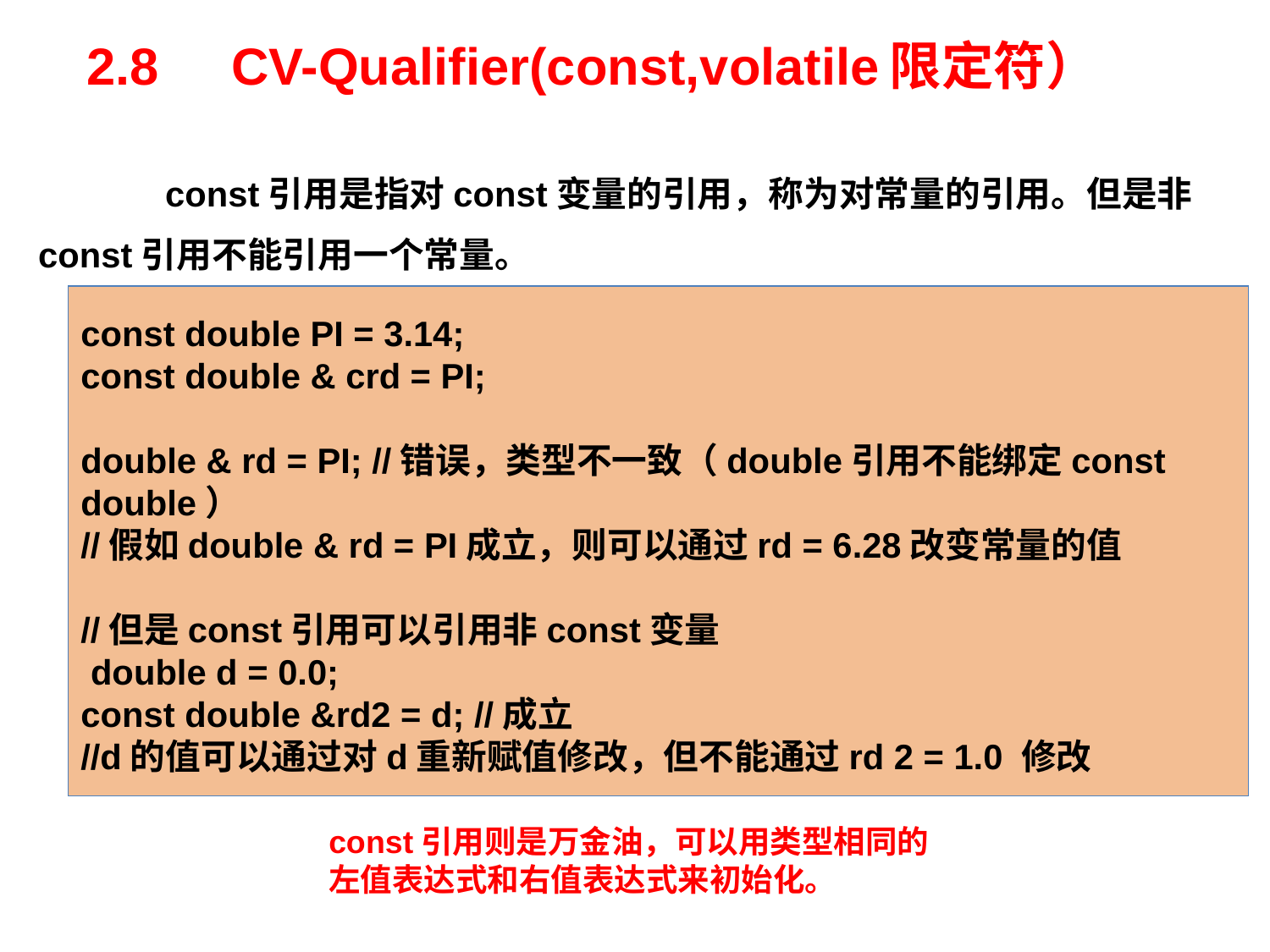

# 2.8　CV-Qualifier(const,volatile限定符）
	const引用是指对const变量的引用，称为对常量的引用。但是非const引用不能引用一个常量。

const double PI = 3.14;
const double & crd = PI;

double & rd = PI; //错误，类型不一致（double引用不能绑定const double）
//假如double & rd = PI成立，则可以通过rd = 6.28改变常量的值

//但是const引用可以引用非const变量
 double d = 0.0;
const double &rd2 = d; //成立
//d的值可以通过对d重新赋值修改，但不能通过rd 2 = 1.0 修改
const引用则是万金油，可以用类型相同的左值表达式和右值表达式来初始化。